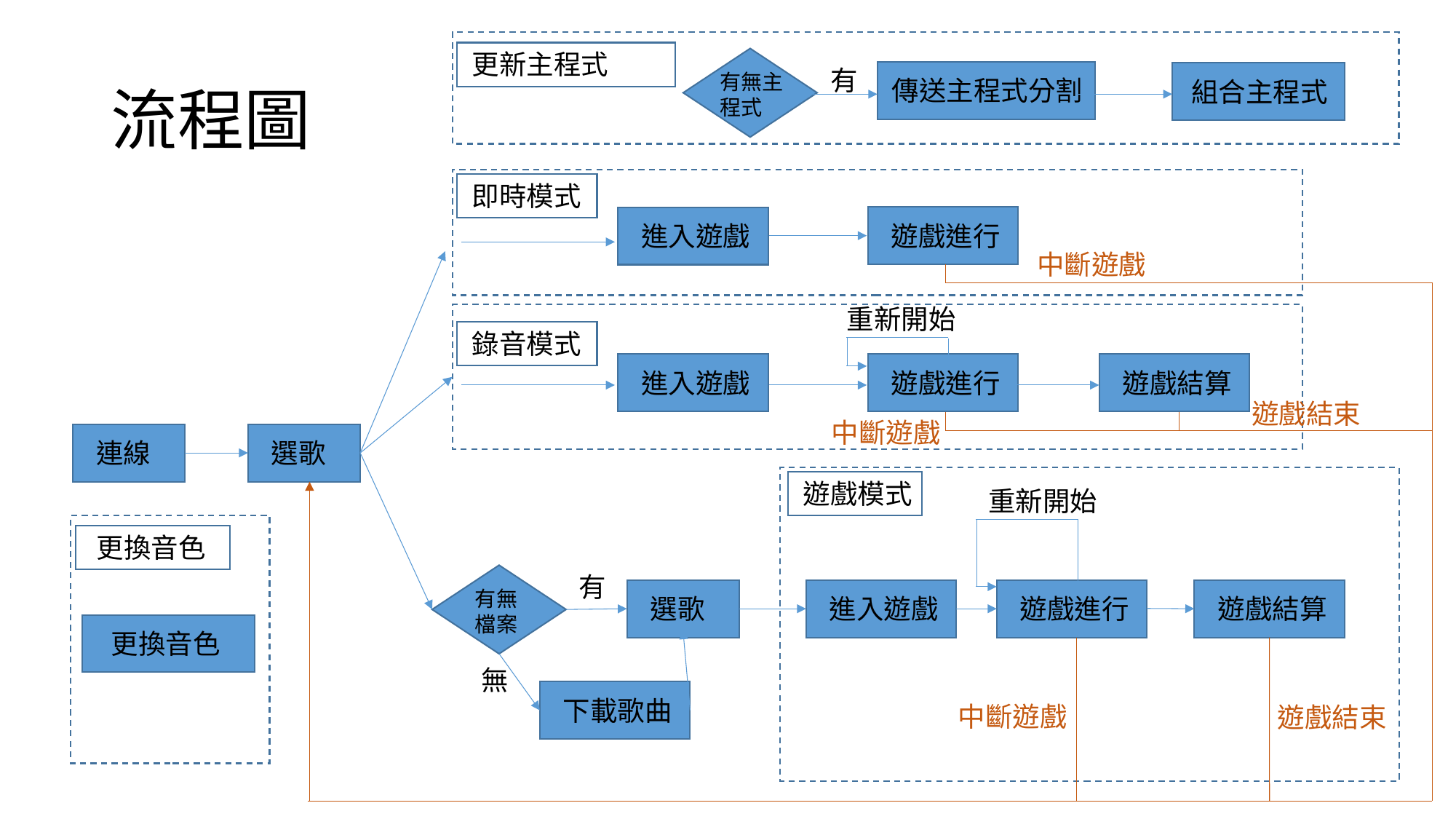

更新主程式

# 流程圖

有

有無主程式
傳送主程式分割
組合主程式

即時模式

遊戲進行
進入遊戲
中斷遊戲
重新開始

錄音模式

遊戲進行
遊戲結算
進入遊戲
遊戲結束
中斷遊戲

連線
選歌

遊戲模式

重新開始

更換音色

有

有無檔案

選歌
進入遊戲
遊戲進行
遊戲結算

更換音色
無

下載歌曲
中斷遊戲
遊戲結束